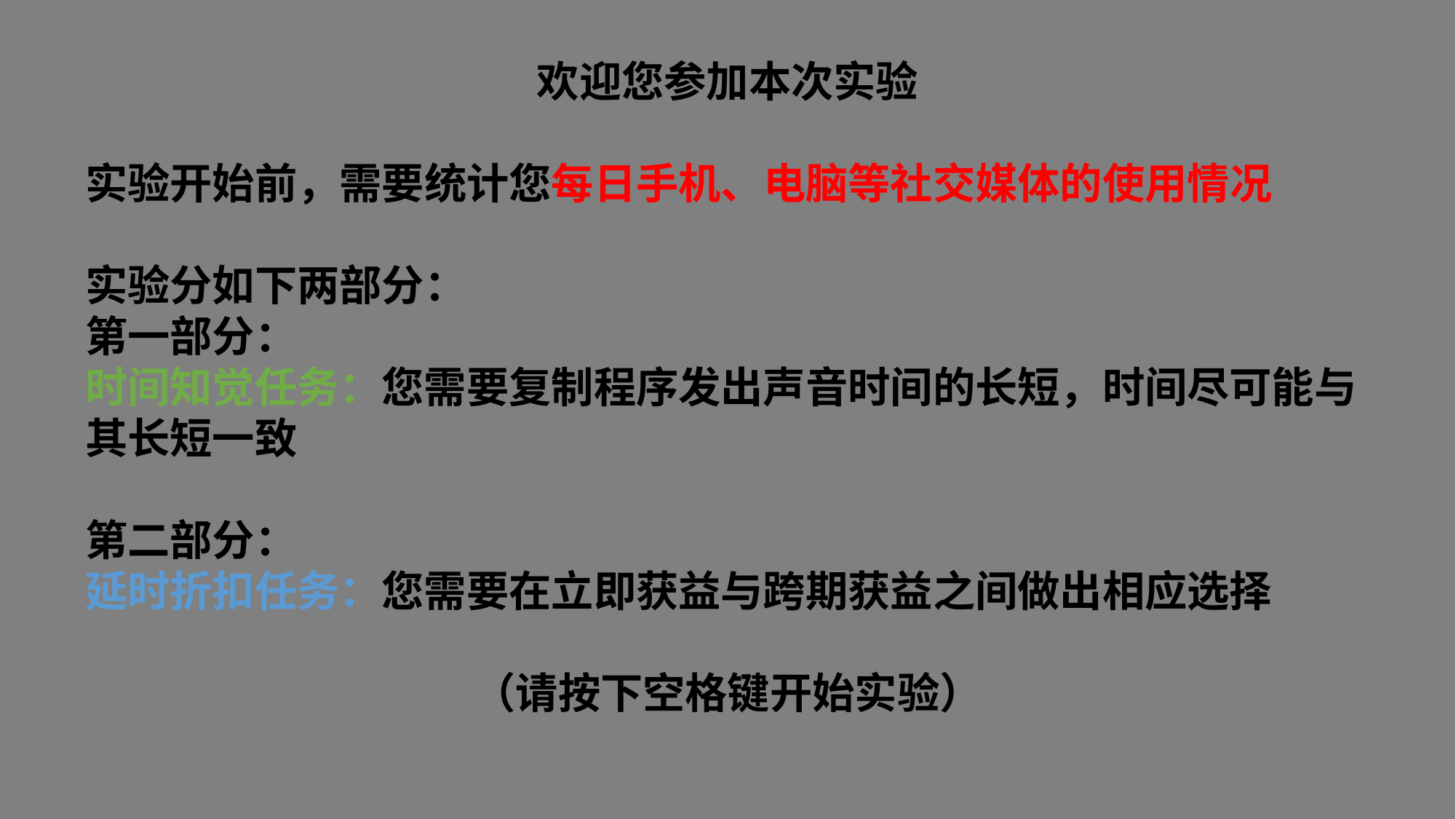

欢迎您参加本次实验

实验开始前，需要统计您每日手机、电脑等社交媒体的使用情况

实验分如下两部分：
第一部分：
时间知觉任务：您需要复制程序发出声音时间的长短，时间尽可能与其长短一致

第二部分：
延时折扣任务：您需要在立即获益与跨期获益之间做出相应选择

（请按下空格键开始实验）